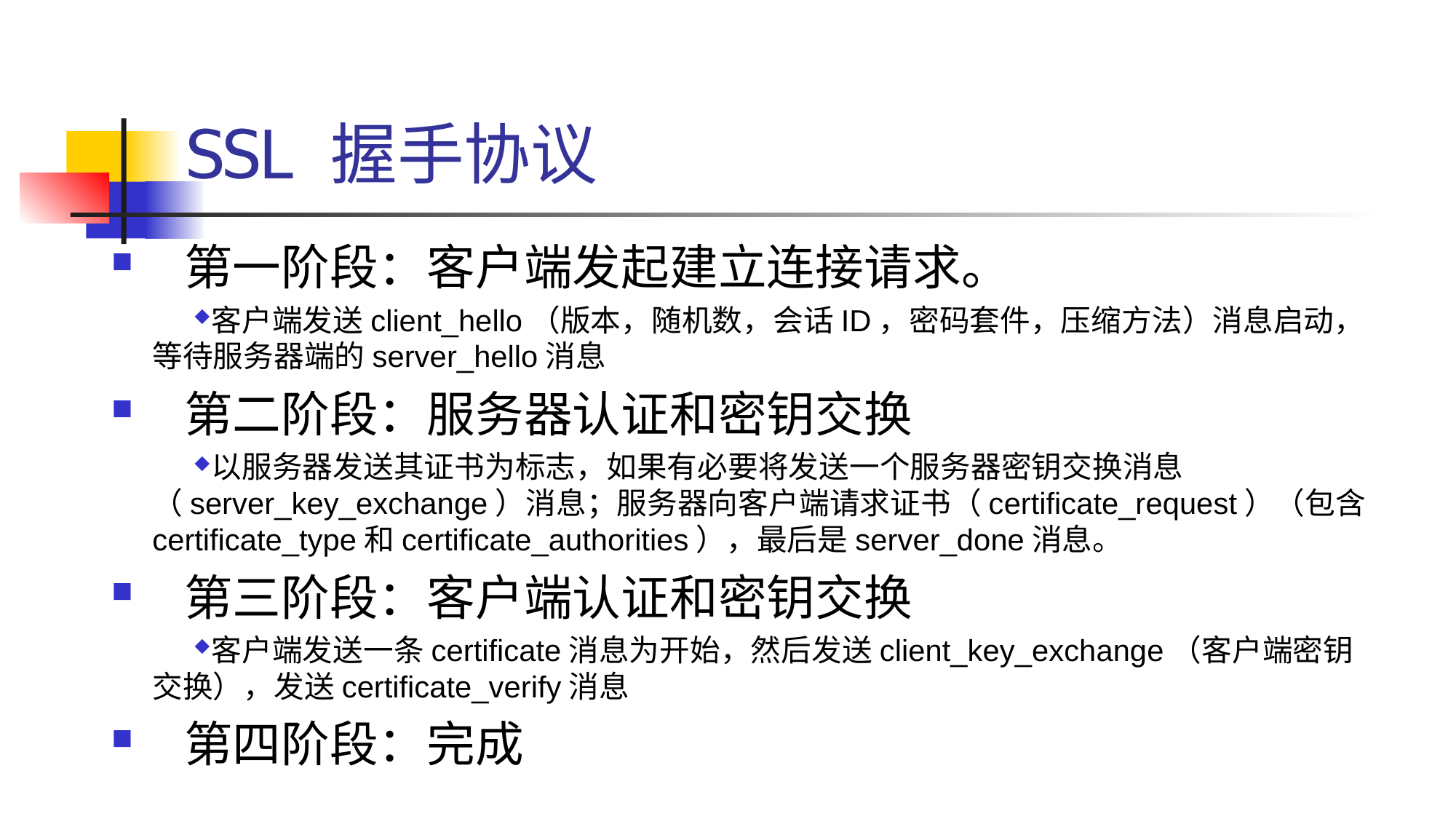

# SSL 握手协议
第一阶段：客户端发起建立连接请求。
客户端发送client_hello（版本，随机数，会话ID，密码套件，压缩方法）消息启动，等待服务器端的server_hello消息
第二阶段：服务器认证和密钥交换
以服务器发送其证书为标志，如果有必要将发送一个服务器密钥交换消息（server_key_exchange）消息；服务器向客户端请求证书（certificate_request）（包含certificate_type和certificate_authorities），最后是server_done消息。
第三阶段：客户端认证和密钥交换
客户端发送一条certificate消息为开始，然后发送client_key_exchange（客户端密钥交换），发送certificate_verify消息
第四阶段：完成